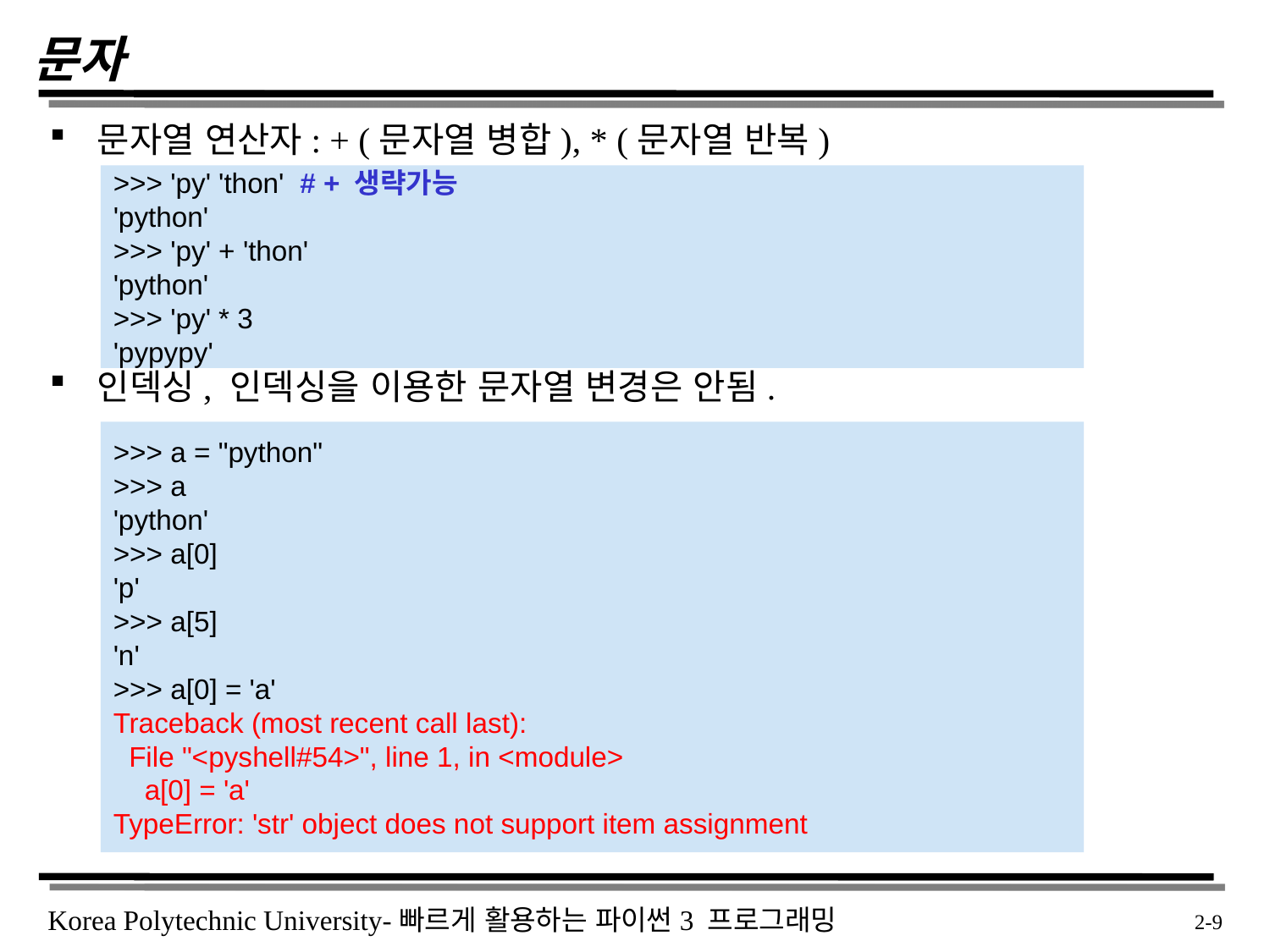

# 문자
문자열 연산자: + (문자열 병합), * (문자열 반복)

인덱싱, 인덱싱을 이용한 문자열 변경은 안됨.
>>> 'py' 'thon'  # + 생략가능
'python'
>>> 'py' + 'thon'
'python'
>>> 'py' * 3
'pypypy'
>>> a = "python"
>>> a
'python'
>>> a[0]
'p'
>>> a[5]
'n'
>>> a[0] = 'a'
Traceback (most recent call last):
  File "<pyshell#54>", line 1, in <module>
    a[0] = 'a'
TypeError: 'str' object does not support item assignment
 2-9